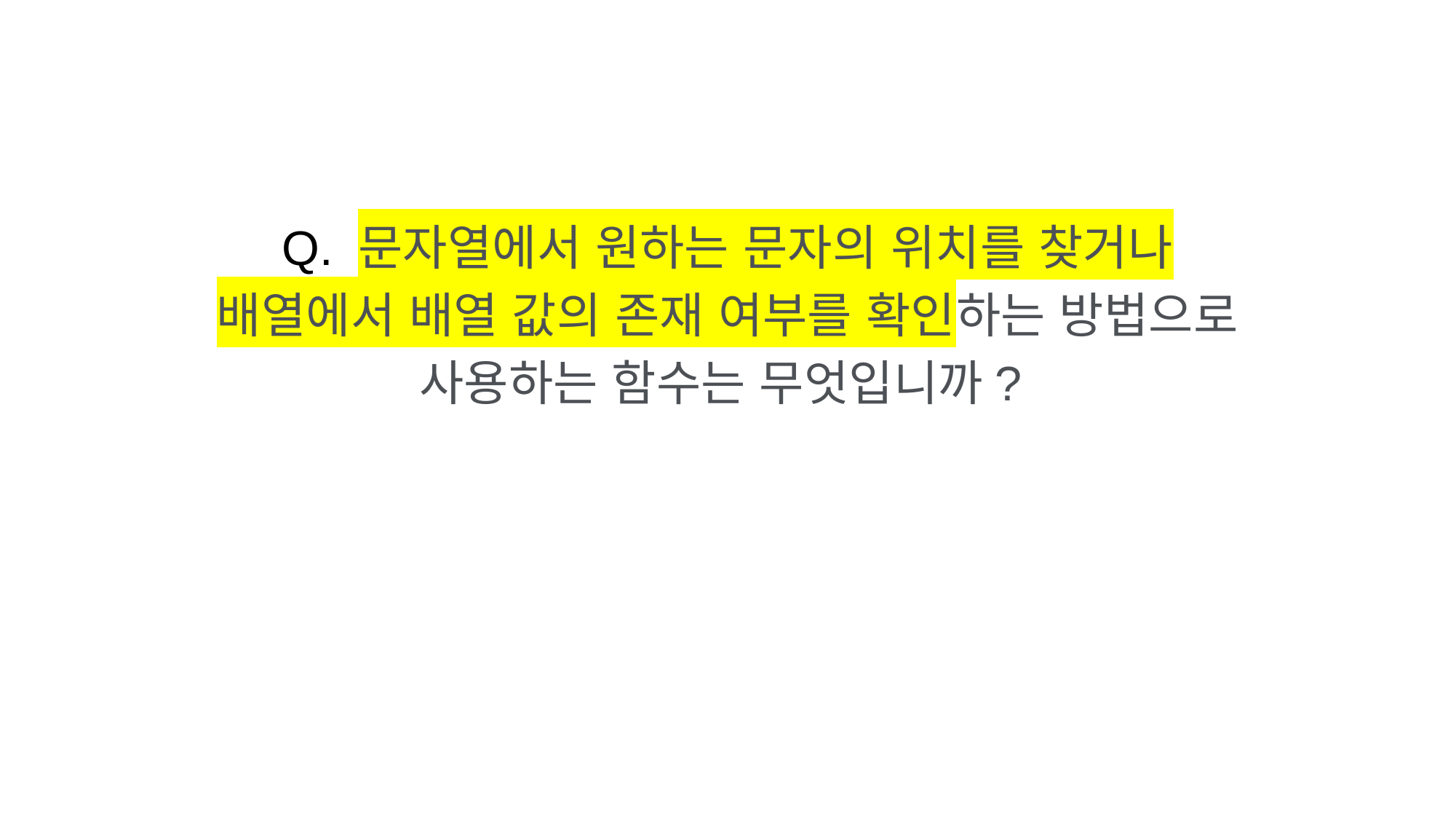

Q. 문자열에서 원하는 문자의 위치를 찾거나
배열에서 배열 값의 존재 여부를 확인하는 방법으로
사용하는 함수는 무엇입니까?